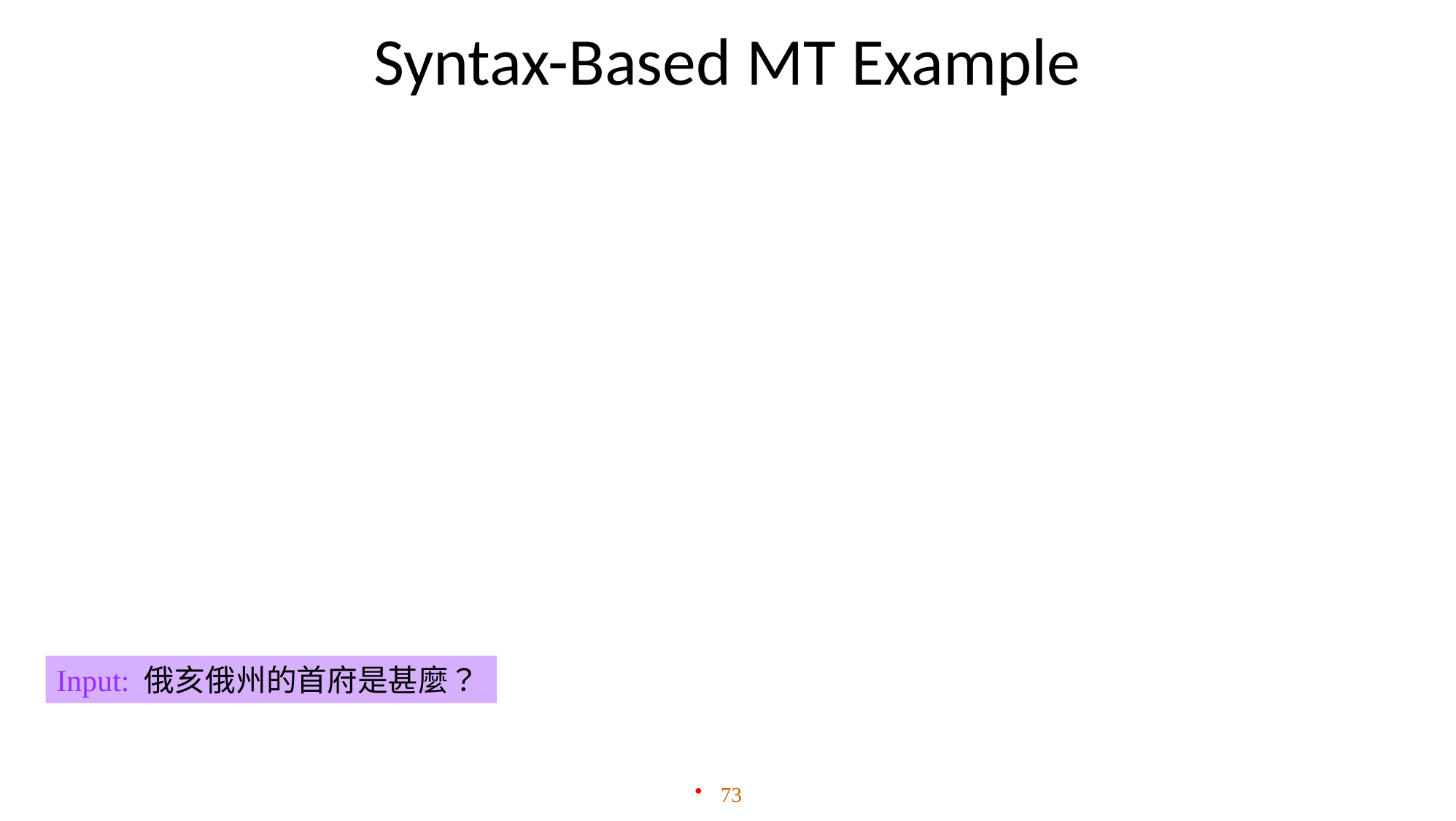

# Syntax-Based MT Example
Input: 俄亥俄州的首府是甚麼？
73